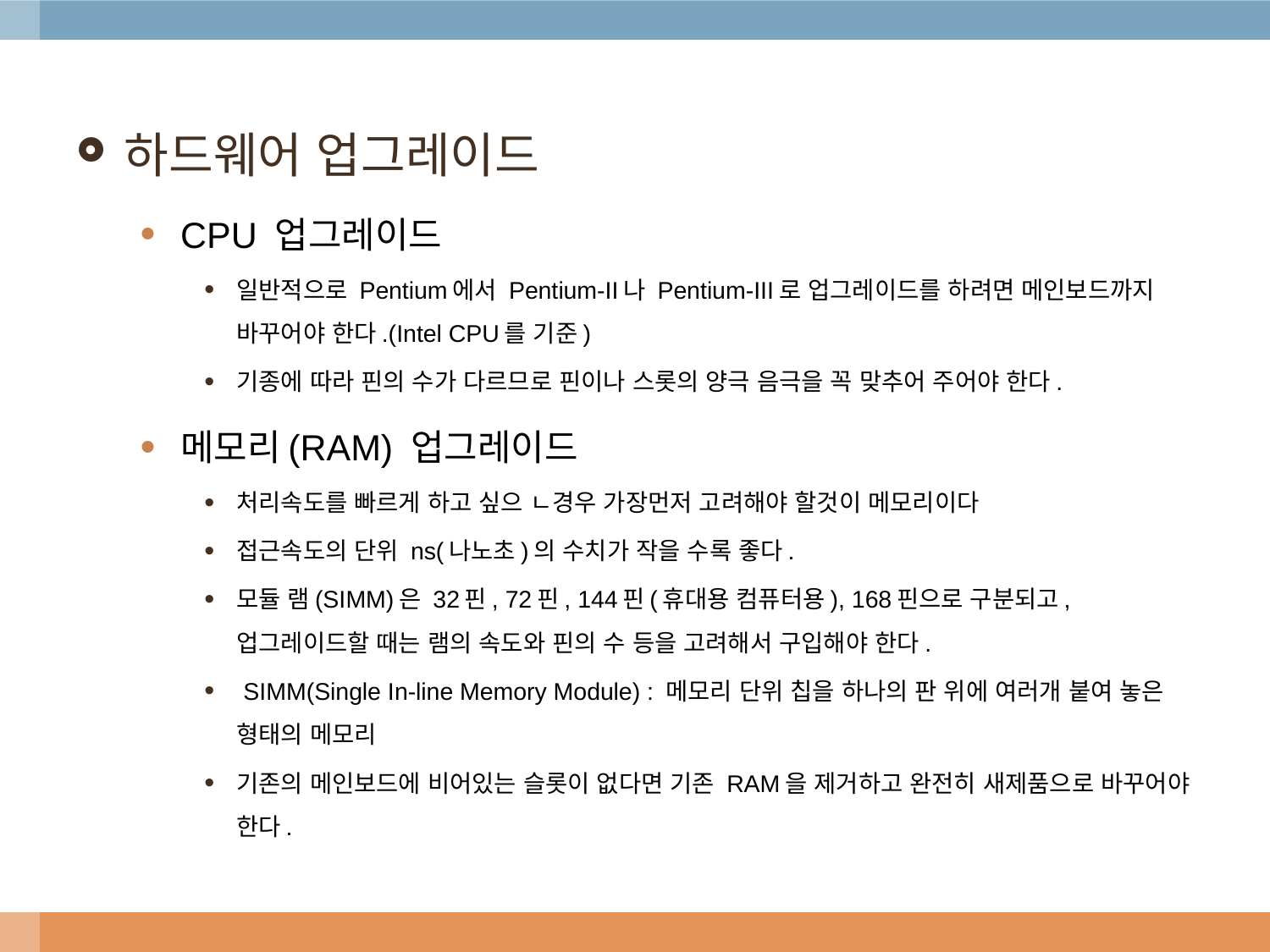

하드웨어 업그레이드
CPU 업그레이드
일반적으로 Pentium에서 Pentium-II나 Pentium-III로 업그레이드를 하려면 메인보드까지 바꾸어야 한다.(Intel CPU를 기준)
기종에 따라 핀의 수가 다르므로 핀이나 스롯의 양극 음극을 꼭 맞추어 주어야 한다.
메모리(RAM) 업그레이드
처리속도를 빠르게 하고 싶으 ㄴ경우 가장먼저 고려해야 할것이 메모리이다
접근속도의 단위 ns(나노초)의 수치가 작을 수록 좋다.
모듈 램(SIMM)은 32핀, 72핀, 144핀(휴대용 컴퓨터용), 168핀으로 구분되고, 업그레이드할 때는 램의 속도와 핀의 수 등을 고려해서 구입해야 한다.
 SIMM(Single In-line Memory Module) : 메모리 단위 칩을 하나의 판 위에 여러개 붙여 놓은 형태의 메모리
기존의 메인보드에 비어있는 슬롯이 없다면 기존 RAM을 제거하고 완전히 새제품으로 바꾸어야 한다.